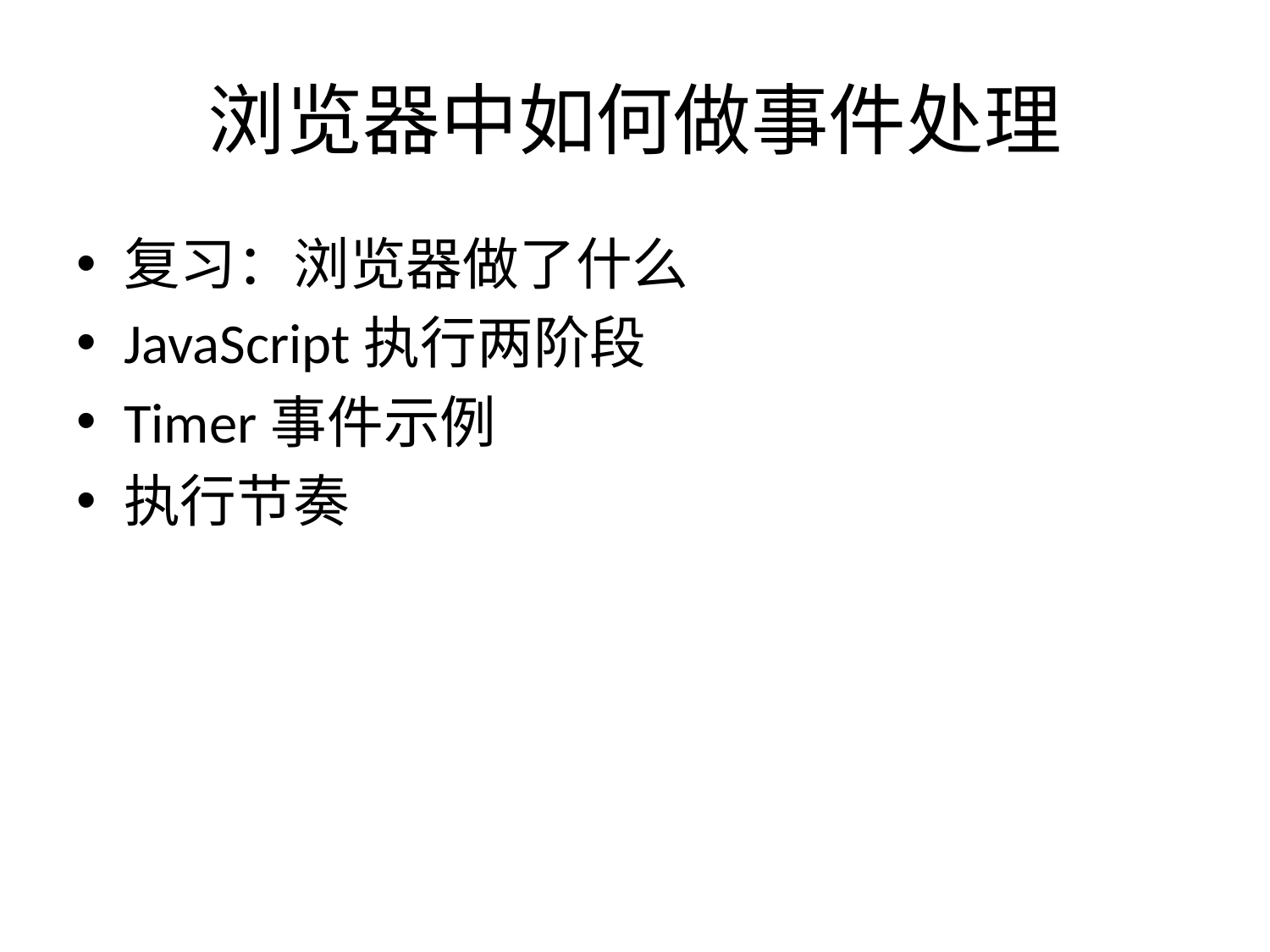

# 浏览器中如何做事件处理
复习：浏览器做了什么
JavaScript执行两阶段
Timer事件示例
执行节奏